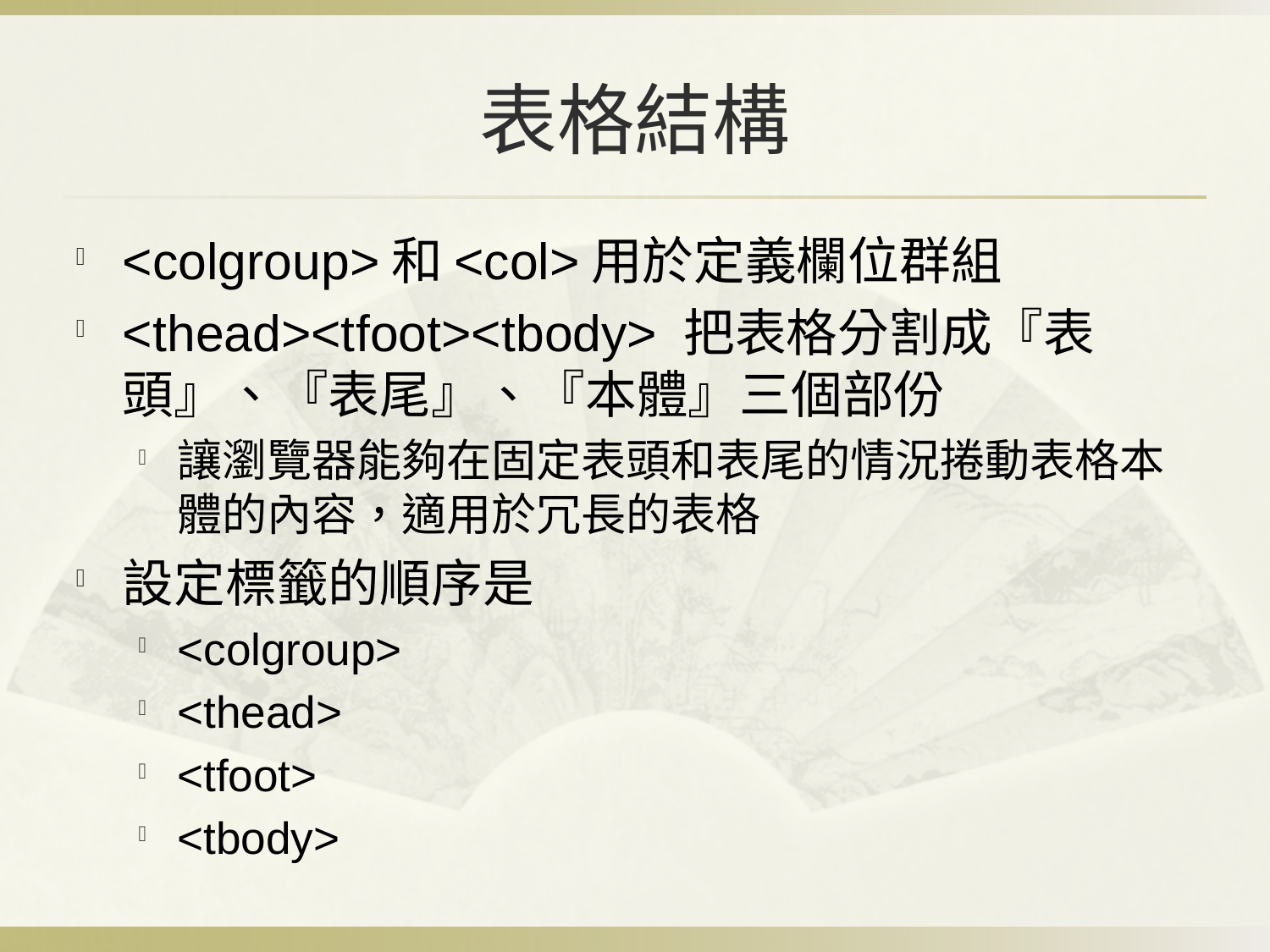

# 表格結構
<colgroup>和<col>用於定義欄位群組
<thead><tfoot><tbody> 把表格分割成『表頭』、『表尾』、『本體』三個部份
讓瀏覽器能夠在固定表頭和表尾的情況捲動表格本體的內容，適用於冗長的表格
設定標籤的順序是
<colgroup>
<thead>
<tfoot>
<tbody>